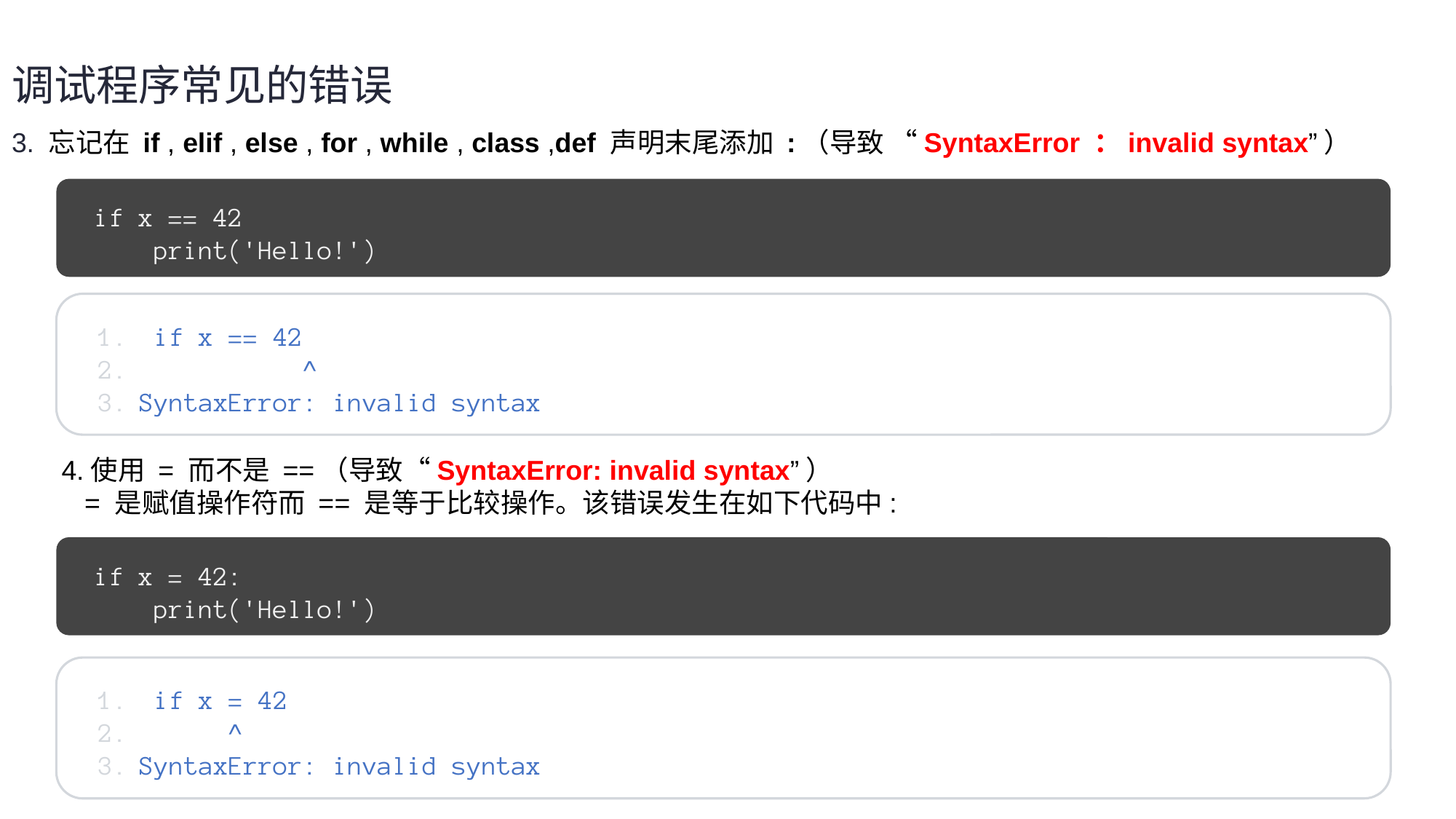

调试程序常见的错误
3. 忘记在 if , elif , else , for , while , class ,def 声明末尾添加 :（导致 “SyntaxError ：invalid syntax”）
if x == 42
    print('Hello!')
 if x == 42
           ^
SyntaxError: invalid syntax
4.使用 = 而不是 ==（导致“SyntaxError: invalid syntax”）
   = 是赋值操作符而 == 是等于比较操作。该错误发生在如下代码中:
if x = 42:
    print('Hello!')
 if x = 42
      ^
SyntaxError: invalid syntax